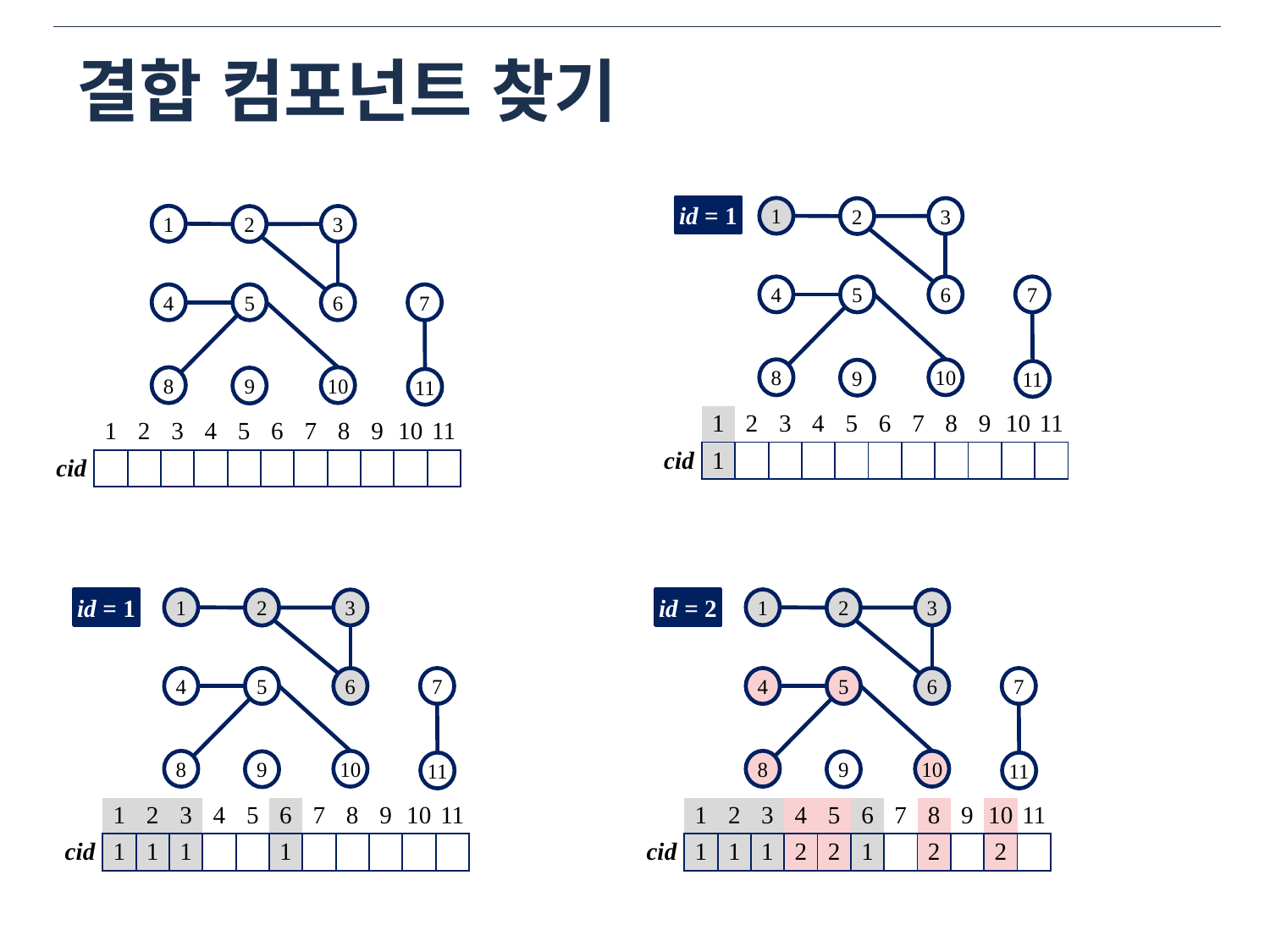

# 결합 컴포넌트 찾기
id = 1
1
3
2
1
3
2
4
5
6
7
4
5
6
7
8
10
9
11
8
10
9
11
|  | 1 | 2 | 3 | 4 | 5 | 6 | 7 | 8 | 9 | 10 | 11 |
| --- | --- | --- | --- | --- | --- | --- | --- | --- | --- | --- | --- |
| cid | 1 |  |  |  |  |  |  |  |  |  |  |
|  | 1 | 2 | 3 | 4 | 5 | 6 | 7 | 8 | 9 | 10 | 11 |
| --- | --- | --- | --- | --- | --- | --- | --- | --- | --- | --- | --- |
| cid |  |  |  |  |  |  |  |  |  |  |  |
id = 1
1
id = 2
1
3
3
2
2
4
5
6
7
4
5
6
7
8
10
8
10
9
9
11
11
|  | 1 | 2 | 3 | 4 | 5 | 6 | 7 | 8 | 9 | 10 | 11 |
| --- | --- | --- | --- | --- | --- | --- | --- | --- | --- | --- | --- |
| cid | 1 | 1 | 1 |  |  | 1 |  |  |  |  |  |
|  | 1 | 2 | 3 | 4 | 5 | 6 | 7 | 8 | 9 | 10 | 11 |
| --- | --- | --- | --- | --- | --- | --- | --- | --- | --- | --- | --- |
| cid | 1 | 1 | 1 | 2 | 2 | 1 |  | 2 |  | 2 |  |